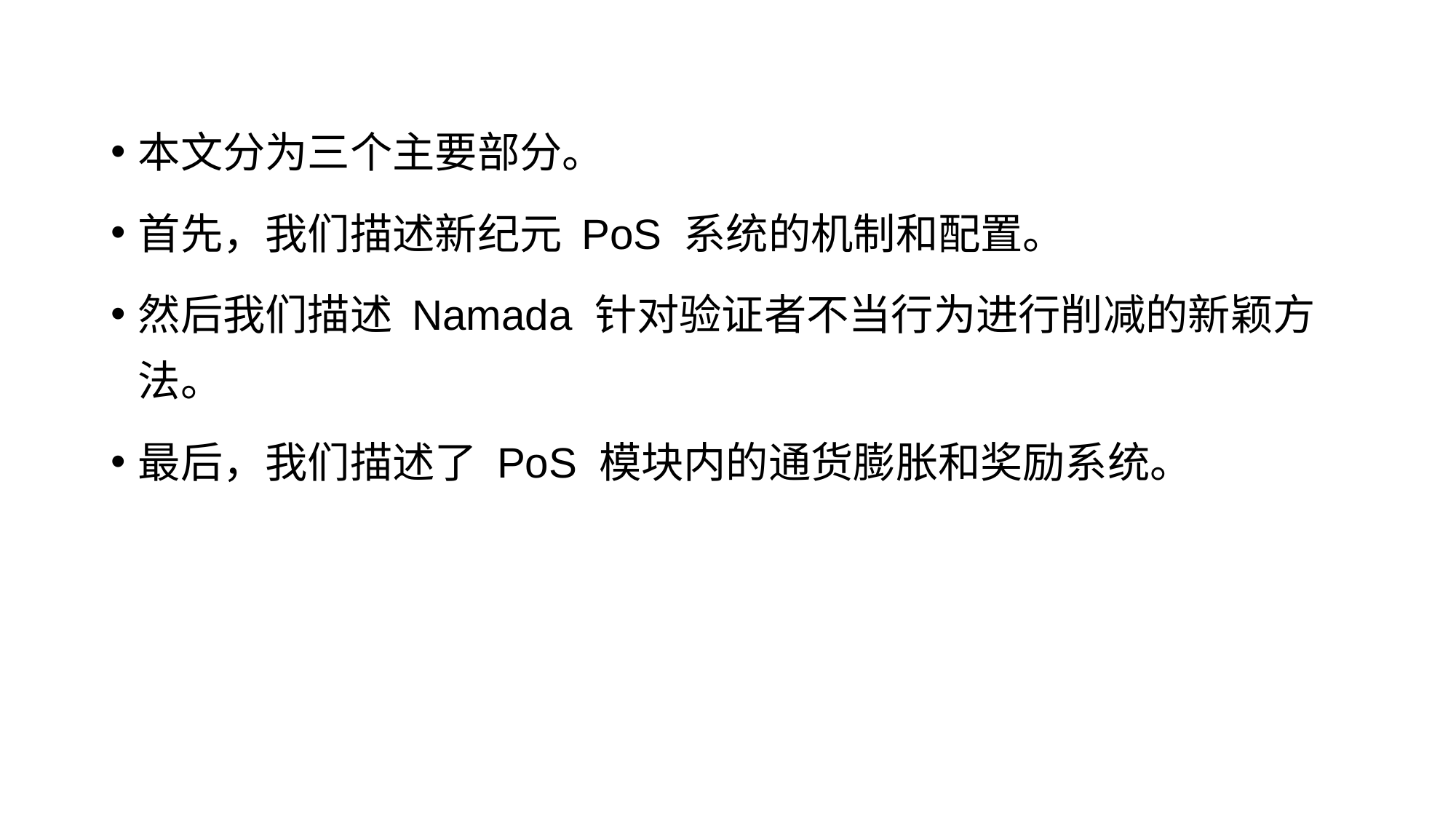

本文分为三个主要部分。
首先，我们描述新纪元 PoS 系统的机制和配置。
然后我们描述 Namada 针对验证者不当行为进行削减的新颖方法。
最后，我们描述了 PoS 模块内的通货膨胀和奖励系统。